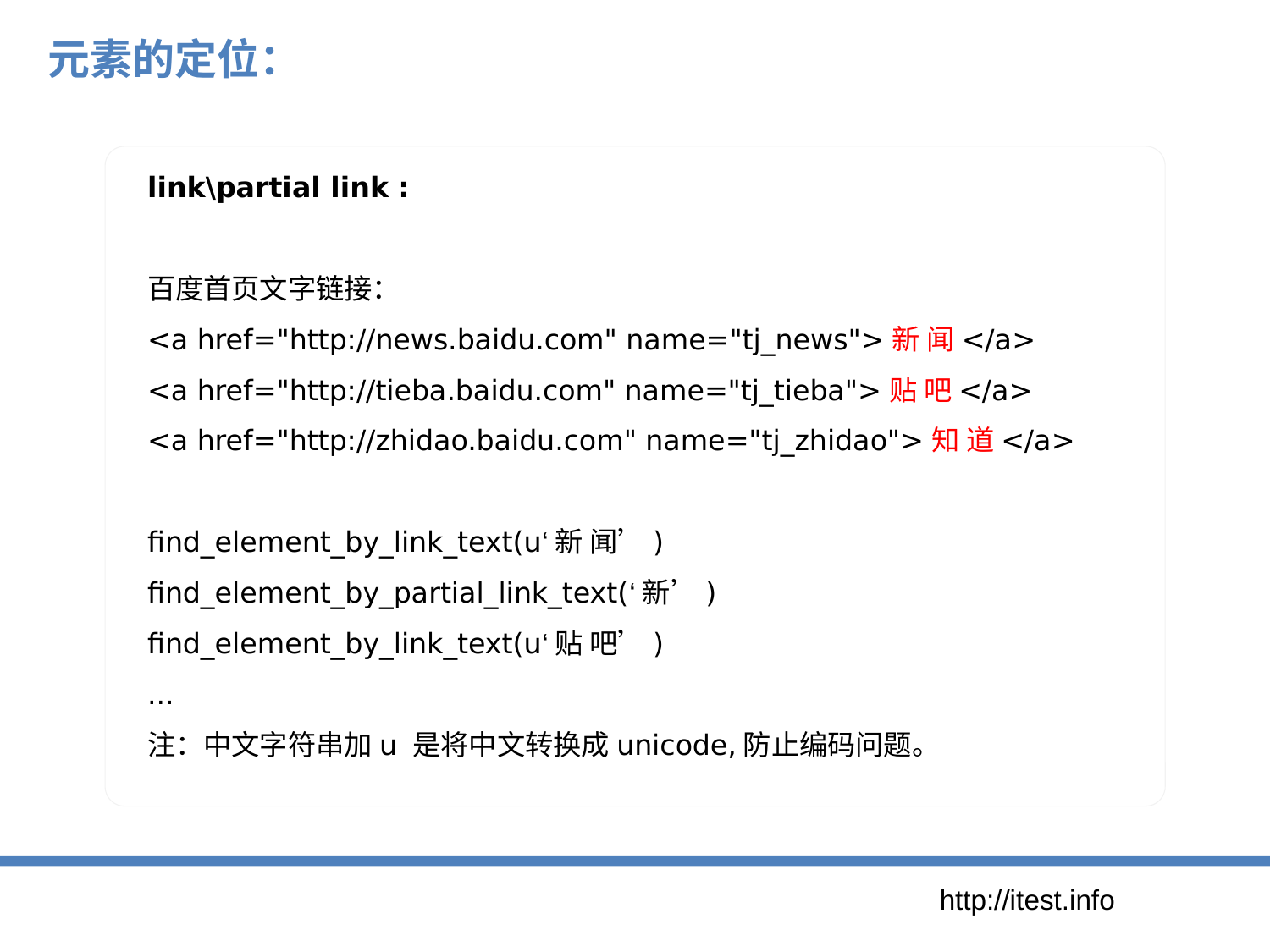

元素的定位：

link\partial link :

百度首页文字链接：
<a href="http://news.baidu.com" name="tj_news">新 闻</a>
<a href="http://tieba.baidu.com" name="tj_tieba">贴 吧</a>
<a href="http://zhidao.baidu.com" name="tj_zhidao">知 道</a>

find_element_by_link_text(u‘新 闻’)
find_element_by_partial_link_text(‘新’)
find_element_by_link_text(u‘贴 吧’)
...
注：中文字符串加u 是将中文转换成unicode,防止编码问题。

http://itest.info